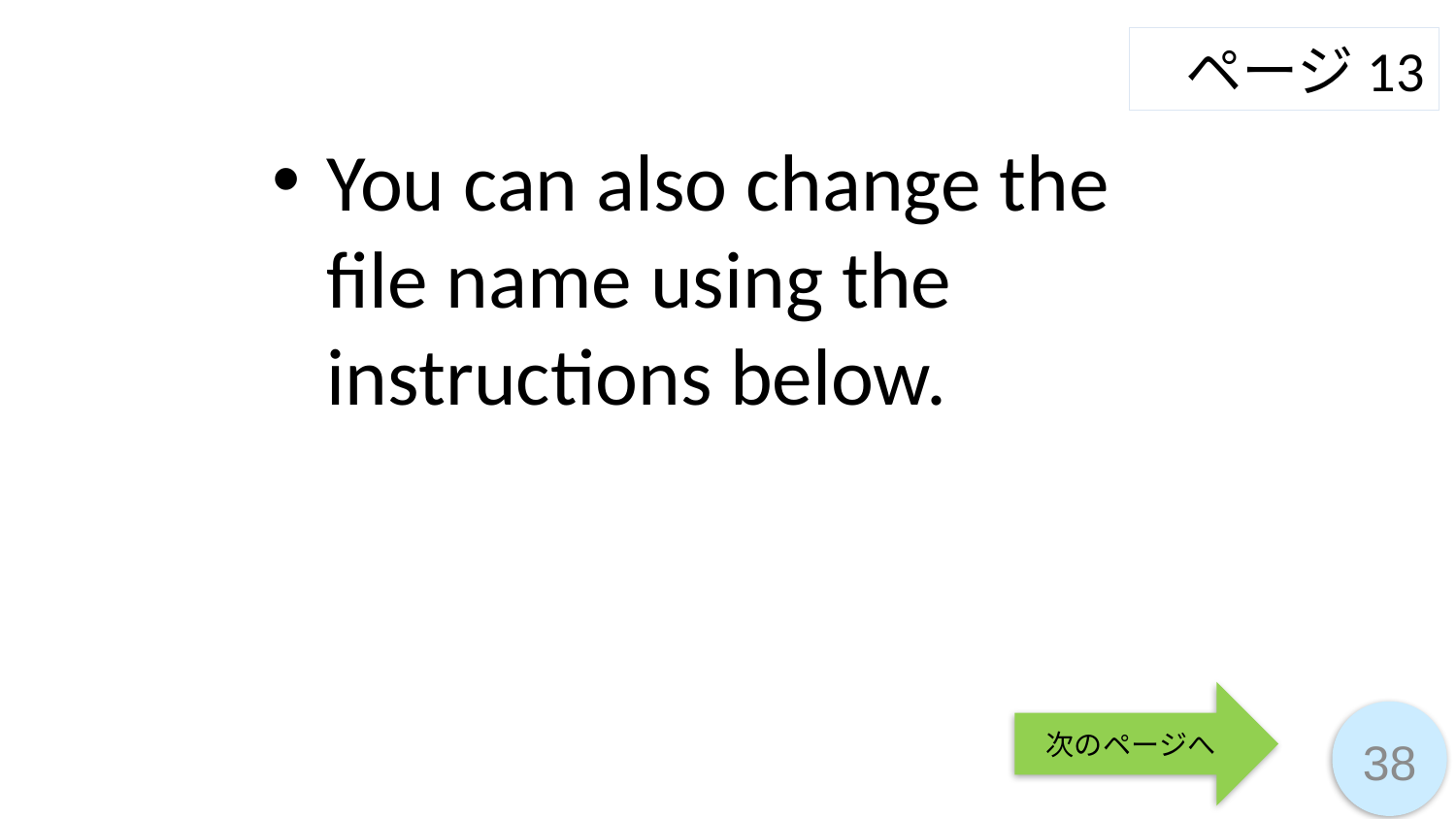

ページ13
You can also change the file name using the instructions below.
次のページへ
38